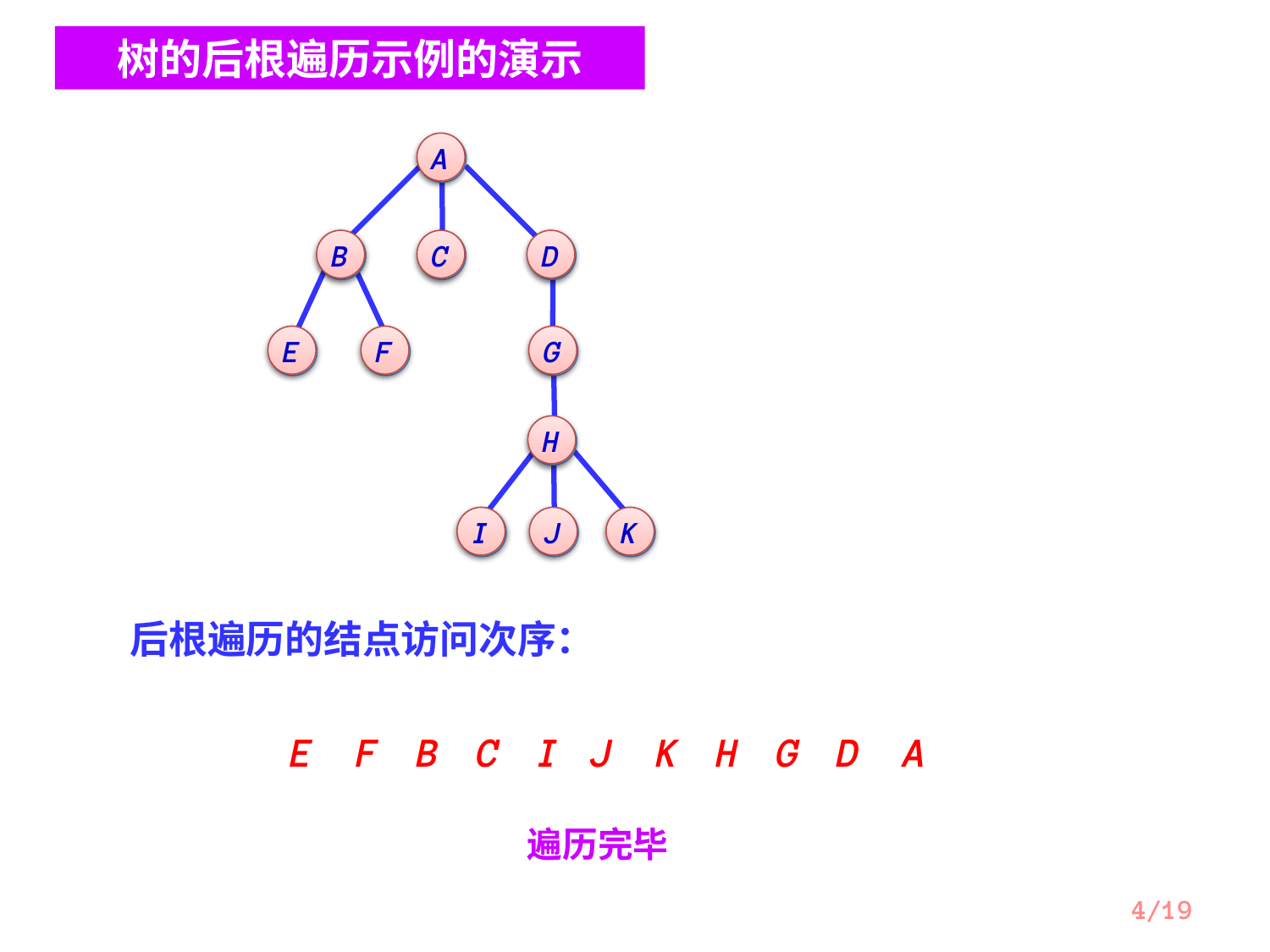

树的后根遍历示例的演示
A
A
A

B
B
C
C
D
D
B
C
D

E
E
F
F
G
G
E
F
G

H
H
H

I
I
J
J
K
K
I
J
K
后根遍历的结点访问次序：
遍历完毕
4/19